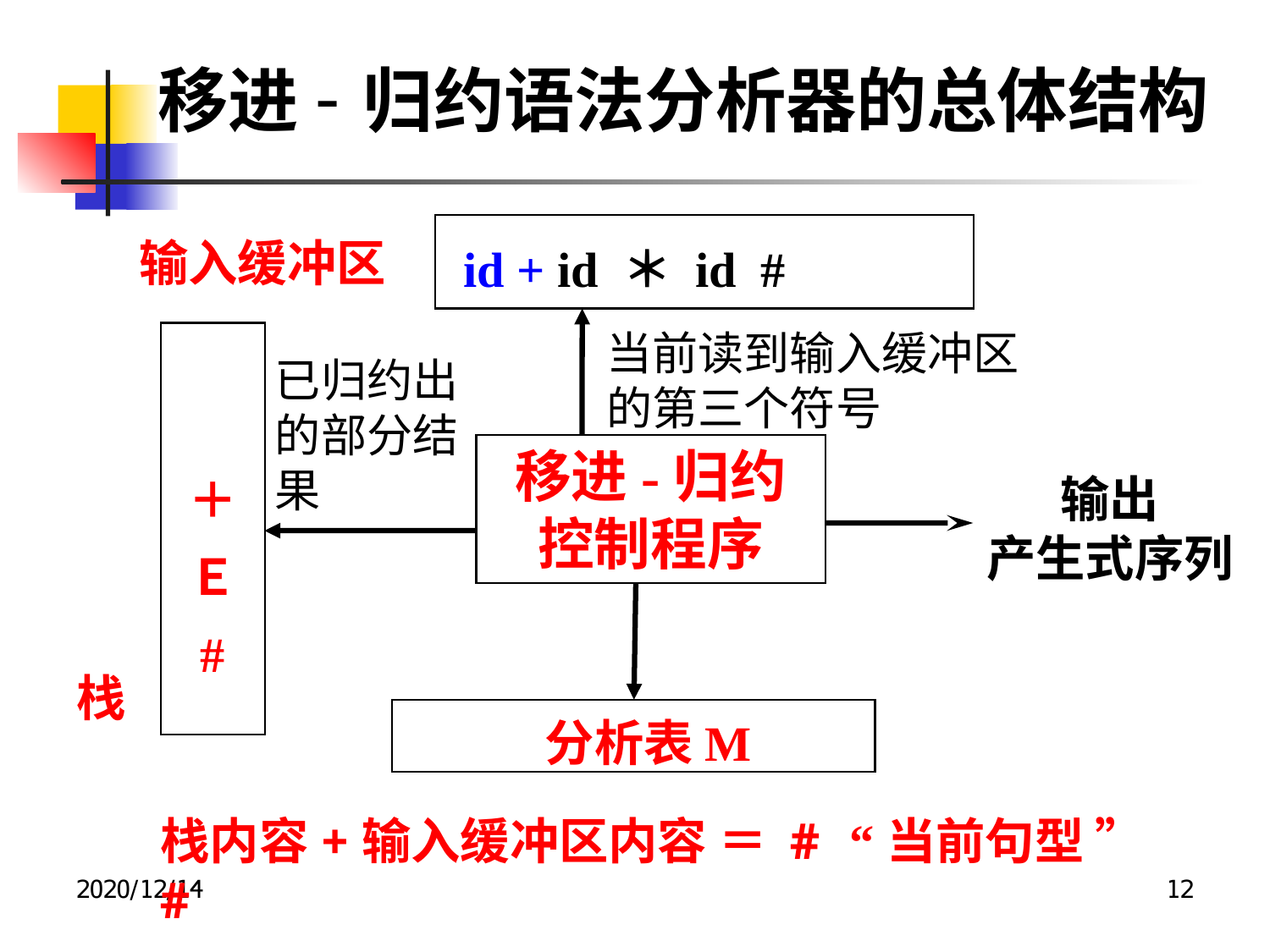

移进-归约语法分析器的总体结构
输入缓冲区
 id + id ＊ id  #

当前读到输入缓冲区
的第三个符号

＋
Ｅ
#
已归约出
的部分结
果
移进-归约
控制程序
输出
产生式序列

栈
 分析表M
栈内容+输入缓冲区内容 ＝ # “当前句型 ” #
2020/12/14
12